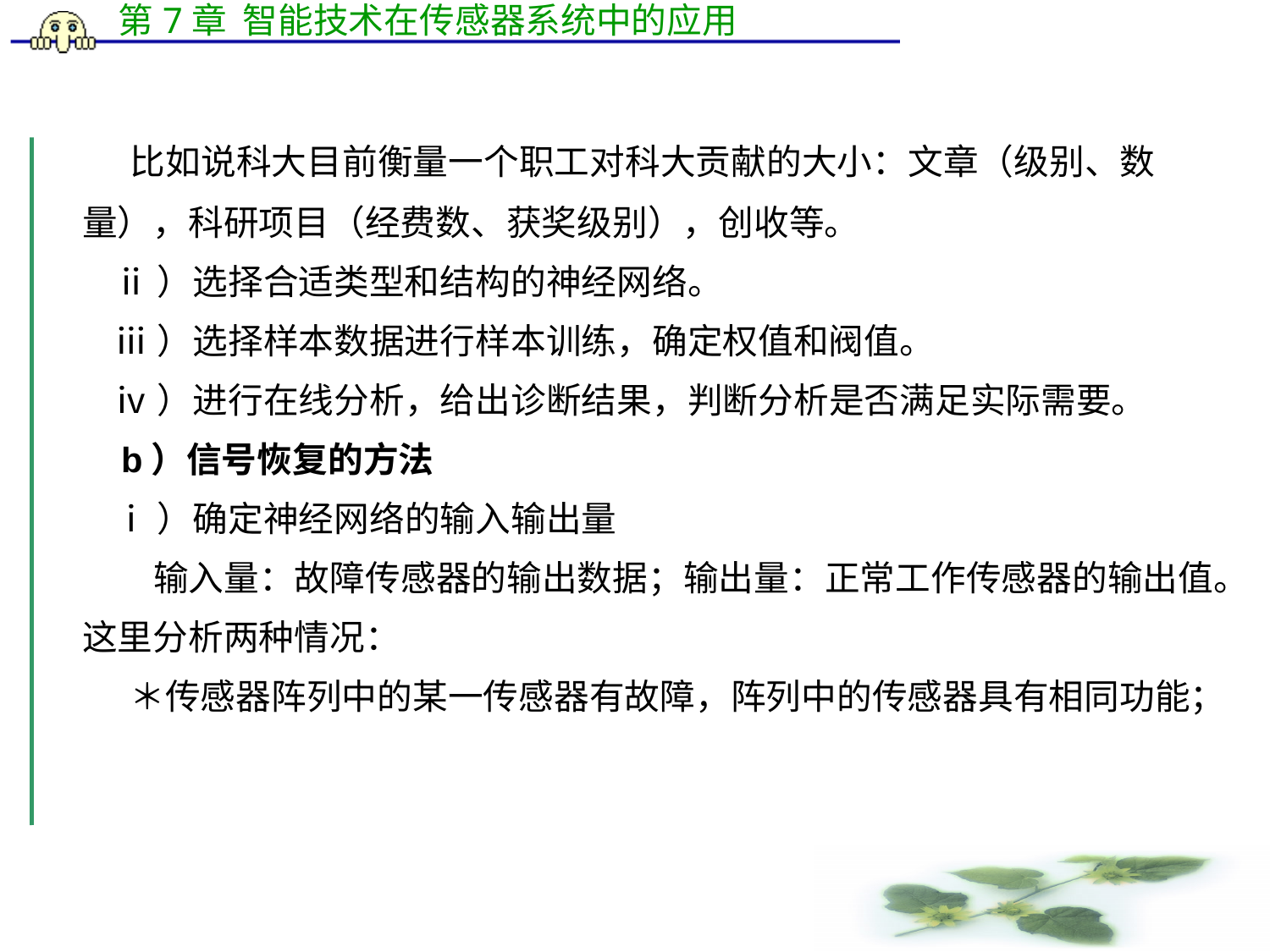

比如说科大目前衡量一个职工对科大贡献的大小：文章（级别、数量），科研项目（经费数、获奖级别），创收等。
    ⅱ）选择合适类型和结构的神经网络。
    ⅲ）选择样本数据进行样本训练，确定权值和阀值。
    ⅳ）进行在线分析，给出诊断结果，判断分析是否满足实际需要。
    b）信号恢复的方法
    ⅰ）确定神经网络的输入输出量
        输入量：故障传感器的输出数据；输出量：正常工作传感器的输出值。这里分析两种情况：
     ＊传感器阵列中的某一传感器有故障，阵列中的传感器具有相同功能；